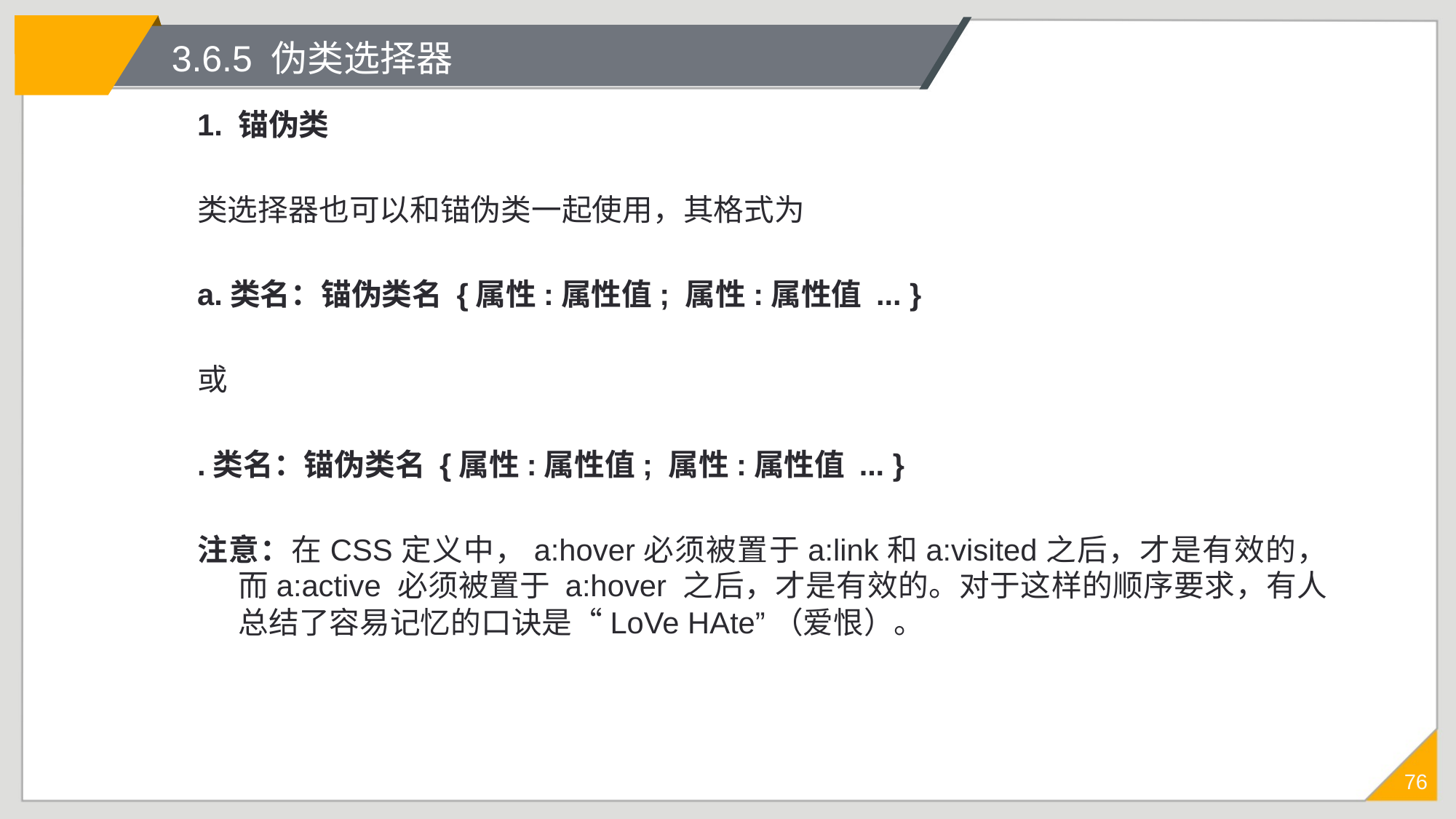

# 3.6.5 伪类选择器
1. 锚伪类

类选择器也可以和锚伪类一起使用，其格式为

a.类名：锚伪类名 {属性:属性值; 属性:属性值 ... }

或

.类名：锚伪类名 {属性:属性值; 属性:属性值 ... }

注意：在CSS定义中，a:hover必须被置于a:link和a:visited之后，才是有效的，而a:active 必须被置于 a:hover 之后，才是有效的。对于这样的顺序要求，有人总结了容易记忆的口诀是“LoVe HAte”（爱恨）。